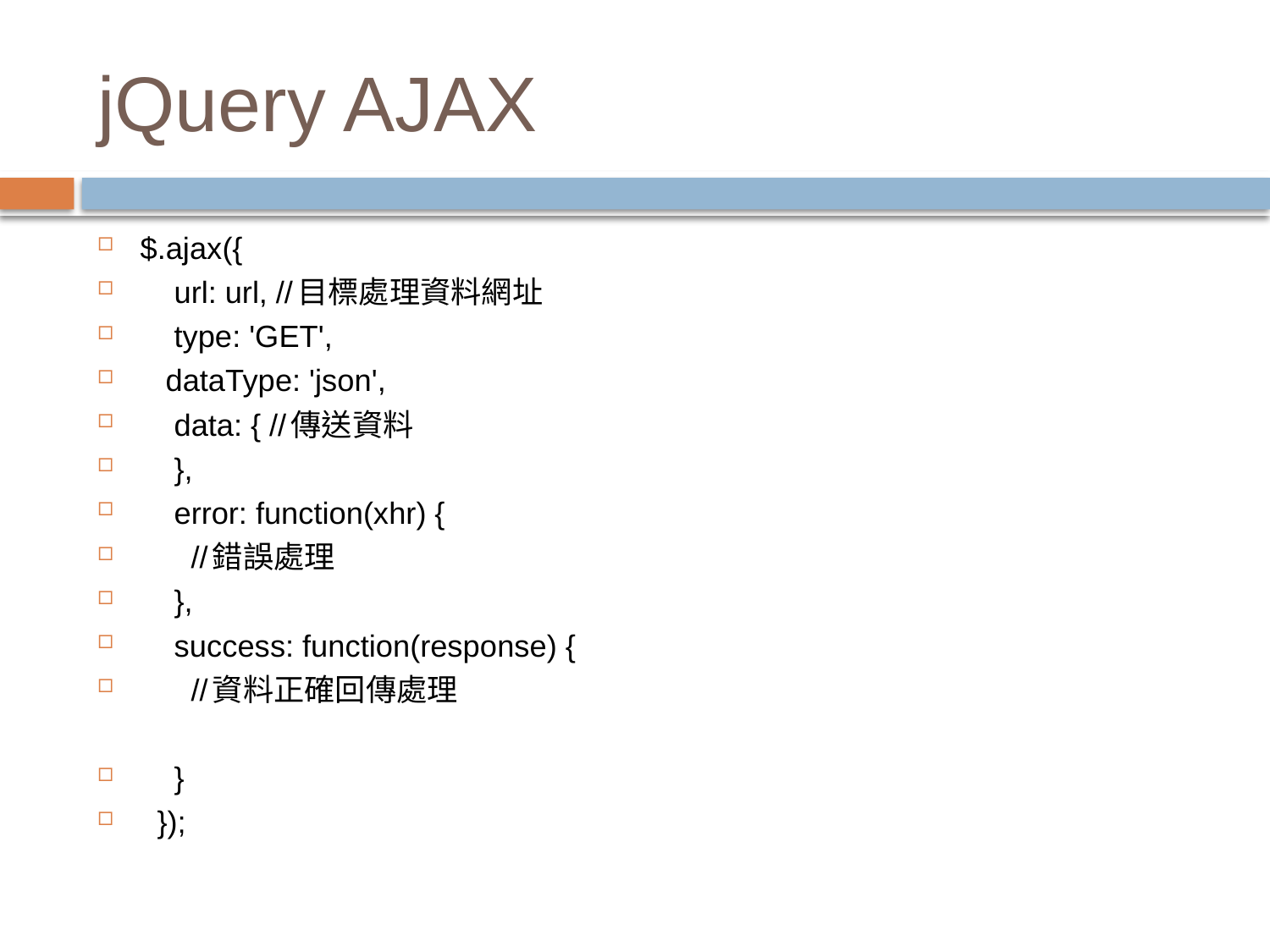

# jQuery AJAX
$.ajax({
    url: url, //目標處理資料網址
    type: 'GET',
   dataType: 'json',
    data: { //傳送資料
    },
    error: function(xhr) {
      //錯誤處理
    },
    success: function(response) {
      //資料正確回傳處理

    }
  });